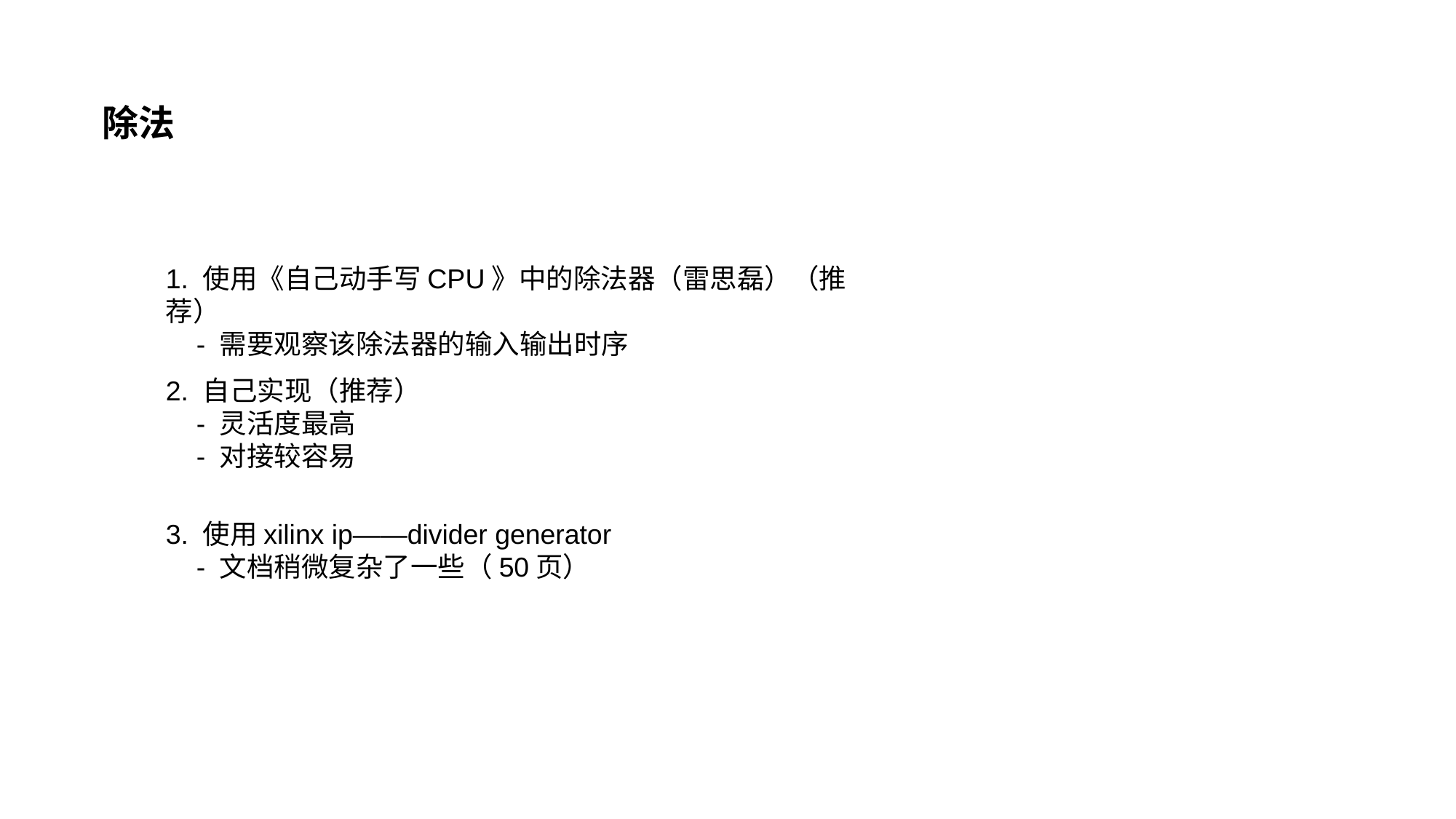

除法
1. 使用《自己动手写CPU》中的除法器（雷思磊）（推荐）
    - 需要观察该除法器的输入输出时序
2. 自己实现（推荐）
    - 灵活度最高
    - 对接较容易
3. 使用xilinx ip——divider generator
    - 文档稍微复杂了一些（50页）